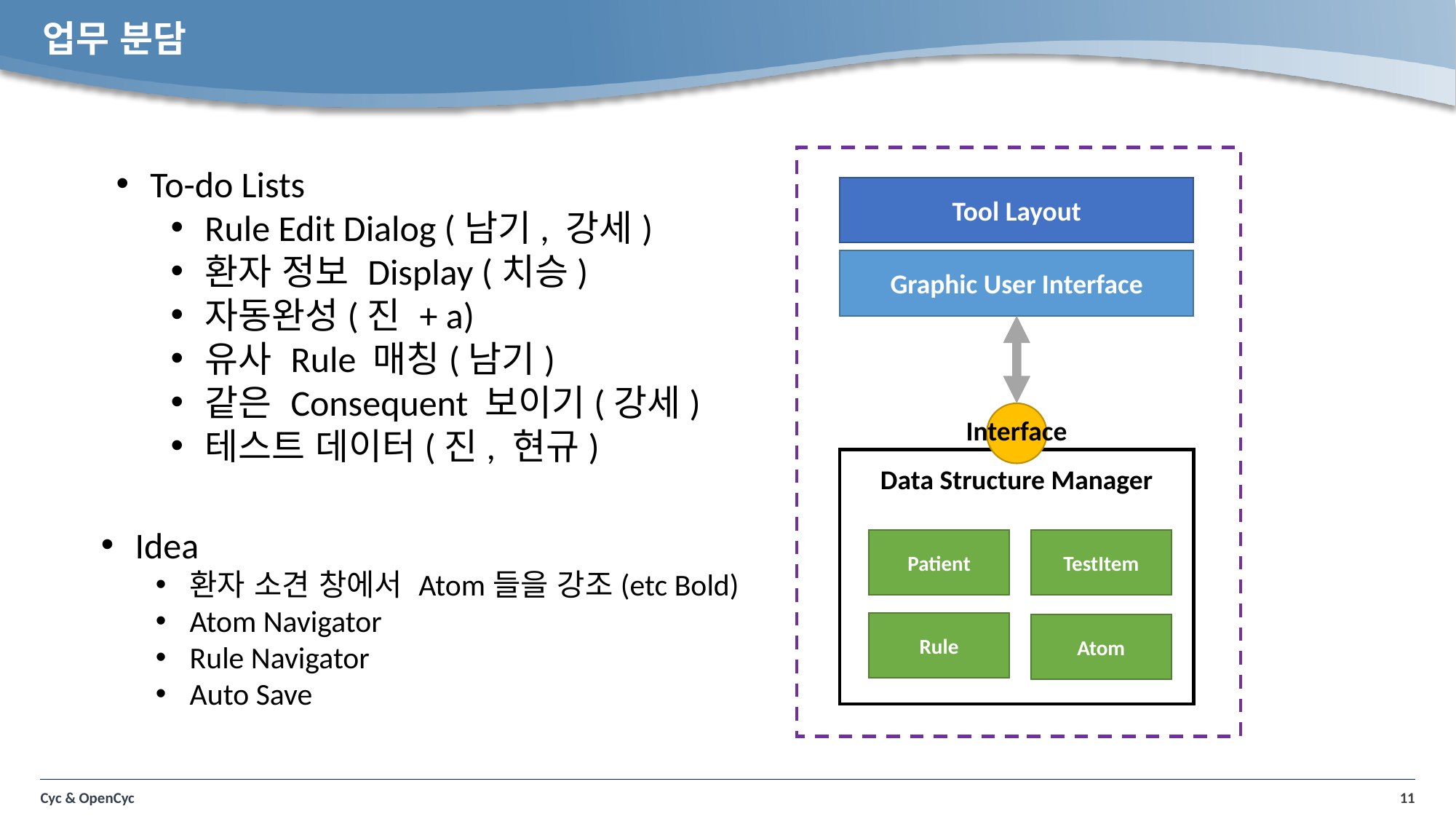

# 업무 분담

Tool Layout
Graphic User Interface

Interface
Data Structure Manager

Patient
TestItem
Rule
Atom
To-do Lists
Rule Edit Dialog (남기, 강세)
환자 정보 Display (치승)
자동완성(진 + a)
유사 Rule 매칭(남기)
같은 Consequent 보이기(강세)
테스트 데이터(진, 현규)
Idea
환자 소견 창에서 Atom들을 강조(etc Bold)
Atom Navigator
Rule Navigator
Auto Save